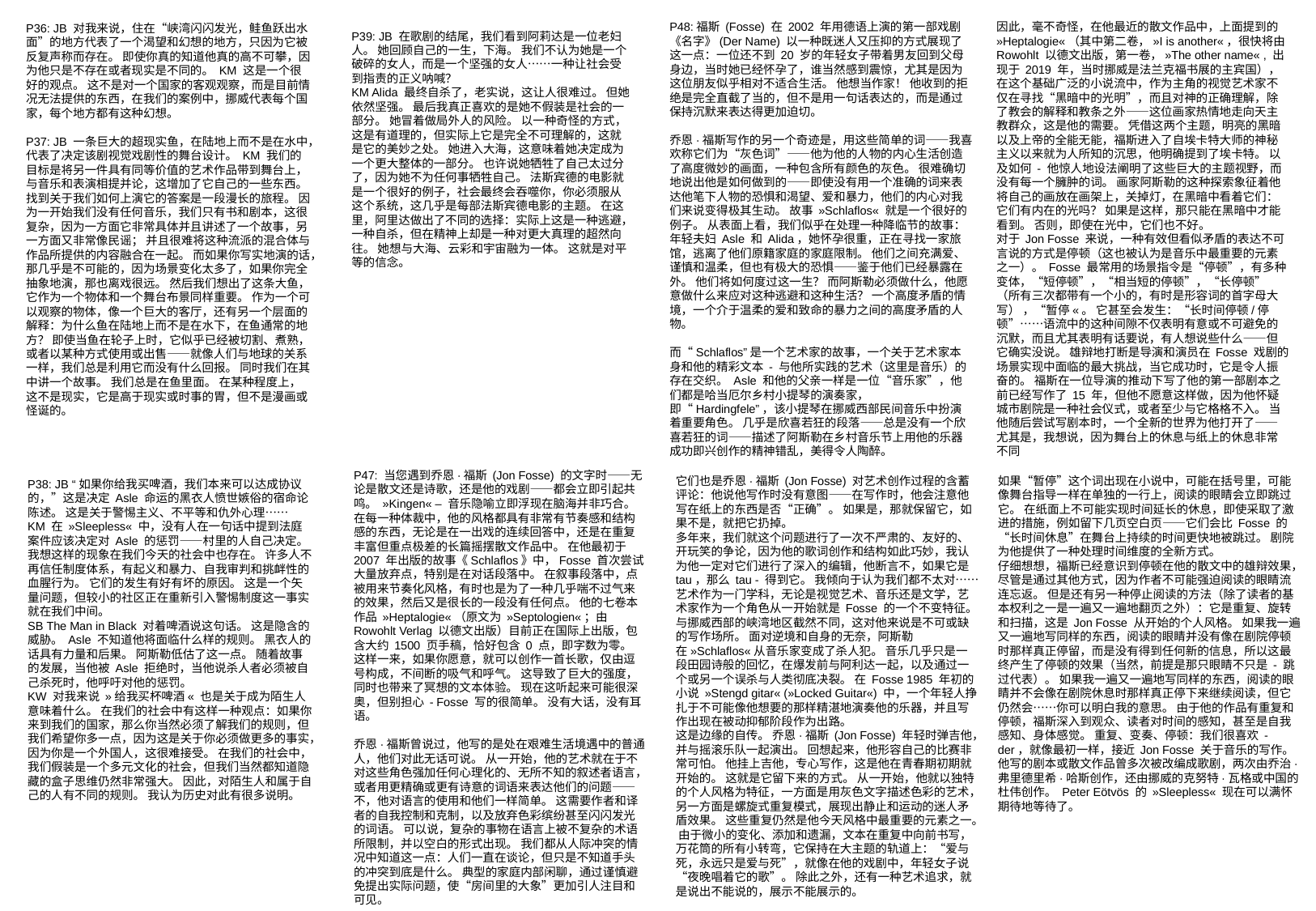

P48:福斯 (Fosse) 在 2002 年用德语上演的第一部戏剧《名字》(Der Name) 以一种既迷人又压抑的方式展现了这一点：一位还不到 20 岁的年轻女子带着男友回到父母身边，当时她已经怀孕了，谁当然感到震惊，尤其是因为这位朋友似乎相对不适合生活。 他想当作家！ 他收到的拒绝是完全直截了当的，但不是用一句话表达的，而是通过保持沉默来表达得更加迫切。

乔恩·福斯写作的另一个奇迹是，用这些简单的词——我喜欢称它们为“灰色词”——他为他的人物的内心生活创造了高度微妙的画面，一种包含所有颜色的灰色。 很难确切地说出他是如何做到的——即使没有用一个准确的词来表达他笔下人物的恐惧和渴望、爱和暴力，他们的内心对我们来说变得极其生动。 故事 »Schlaflos« 就是一个很好的例子。 从表面上看，我们似乎在处理一种降临节的故事：年轻夫妇 Asle 和 Alida，她怀孕很重，正在寻找一家旅馆，逃离了他们原籍家庭的家庭限制。 他们之间充满爱、谨慎和温柔，但也有极大的恐惧——鉴于他们已经暴露在外。 他们将如何度过这一生？ 而阿斯勒必须做什么，他愿意做什么来应对这种逃避和这种生活？ 一个高度矛盾的情境，一个介于温柔的爱和致命的暴力之间的高度矛盾的人物。

而“Schlaflos”是一个艺术家的故事，一个关于艺术家本身和他的精彩文本 - 与他所实践的艺术（这里是音乐）的存在交织。 Asle 和他的父亲一样是一位“音乐家”，他们都是哈当厄尔乡村小提琴的演奏家，即“Hardingfele”，该小提琴在挪威西部民间音乐中扮演着重要角色。 几乎是欣喜若狂的段落——总是没有一个欣喜若狂的词——描述了阿斯勒在乡村音乐节上用他的乐器成功即兴创作的精神错乱，美得令人陶醉。
因此，毫不奇怪，在他最近的散文作品中，上面提到的 »Heptalogie«（其中第二卷，»I is another«，很快将由 Rowohlt 以德文出版，第一卷，»The other name« , 出现于 2019 年，当时挪威是法兰克福书展的主宾国），在这个基础广泛的小说流中，作为主角的视觉艺术家不仅在寻找“黑暗中的光明”，而且对神的正确理解，除了教会的解释和教条之外——这位画家热情地走向天主教群众，这是他的需要。 凭借这两个主题，明亮的黑暗以及上帝的全能无能，福斯进入了自埃卡特大师的神秘主义以来就为人所知的沉思，他明确提到了埃卡特。 以及如何 - 他惊人地设法阐明了这些巨大的主题视野，而没有每一个臃肿的词。 画家阿斯勒的这种探索象征着他将自己的画放在画架上，关掉灯，在黑暗中看着它们：它们有内在的光吗？ 如果是这样，那只能在黑暗中才能看到。 否则，即使在光中，它们也不好。
对于 Jon Fosse 来说，一种有效但看似矛盾的表达不可言说的方式是停顿（这也被认为是音乐中最重要的元素之一）。 Fosse 最常用的场景指令是“停顿”，有多种变体，“短停顿”，“相当短的停顿”，“长停顿”（所有三次都带有一个小的，有时是形容词的首字母大写） ，“暂停«。 它甚至会发生：“长时间停顿/停顿”……语流中的这种间隙不仅表明有意或不可避免的沉默，而且尤其表明有话要说，有人想说些什么——但它确实没说。 雄辩地打断是导演和演员在 Fosse 戏剧的场景实现中面临的最大挑战，当它成功时，它是令人振奋的。 福斯在一位导演的推动下写了他的第一部剧本之前已经写作了 15 年，但他不愿意这样做，因为他怀疑城市剧院是一种社会仪式，或者至少与它格格不入。 当他随后尝试写剧本时，一个全新的世界为他打开了——尤其是，我想说，因为舞台上的休息与纸上的休息非常不同
P36: JB 对我来说，住在“峡湾闪闪发光，鲑鱼跃出水面”的地方代表了一个渴望和幻想的地方，只因为它被反复声称而存在。 即使你真的知道他真的高不可攀，因为他只是不存在或者现实是不同的。 KM 这是一个很好的观点。 这不是对一个国家的客观观察，而是目前情况无法提供的东西，在我们的案例中，挪威代表每个国家，每个地方都有这种幻想。

P37: JB 一条巨大的超现实鱼，在陆地上而不是在水中，代表了决定该剧视觉戏剧性的舞台设计。 KM 我们的目标是将另一件具有同等价值的艺术作品带到舞台上，与音乐和表演相提并论，这增加了它自己的一些东西。 找到关于我们如何上演它的答案是一段漫长的旅程。 因为一开始我们没有任何音乐，我们只有书和剧本，这很复杂，因为一方面它非常具体并且讲述了一个故事，另一方面又非常像民谣； 并且很难将这种流派的混合体与作品所提供的内容融合在一起。 而如果你写实地演的话，那几乎是不可能的，因为场景变化太多了，如果你完全抽象地演，那也离戏很远。 然后我们想出了这条大鱼，它作为一个物体和一个舞台布景同样重要。 作为一个可以观察的物体，像一个巨大的客厅，还有另一个层面的解释：为什么鱼在陆地上而不是在水下，在鱼通常的地方？ 即使当鱼在轮子上时，它似乎已经被切割、煮熟，或者以某种方式使用或出售——就像人们与地球的关系一样，我们总是利用它而没有什么回报。 同时我们在其中讲一个故事。 我们总是在鱼里面。 在某种程度上，这不是现实，它是高于现实或时事的胃，但不是漫画或怪诞的。
P39: JB 在歌剧的结尾，我们看到阿莉达是一位老妇人。 她回顾自己的一生，下海。 我们不认为她是一个破碎的女人，而是一个坚强的女人……一种让社会受到指责的正义呐喊？
KM Alida 最终自杀了，老实说，这让人很难过。 但她依然坚强。 最后我真正喜欢的是她不假装是社会的一部分。 她冒着做局外人的风险。 以一种奇怪的方式，这是有道理的，但实际上它是完全不可理解的，这就是它的美妙之处。 她进入大海，这意味着她决定成为一个更大整体的一部分。 也许说她牺牲了自己太过分了，因为她不为任何事牺牲自己。 法斯宾德的电影就是一个很好的例子，社会最终会吞噬你，你必须服从这个系统，这几乎是每部法斯宾德电影的主题。 在这里，阿里达做出了不同的选择：实际上这是一种逃避，一种自杀，但在精神上却是一种对更大真理的超然向往。 她想与大海、云彩和宇宙融为一体。 这就是对平等的信念。
P47: 当您遇到乔恩·福斯 (Jon Fosse) 的文字时——无论是散文还是诗歌，还是他的戏剧——都会立即引起共鸣。 »Kingen« – 音乐隐喻立即浮现在脑海并非巧合。 在每一种体裁中，他的风格都具有非常有节奏感和结构感的东西，无论是在一出戏的连续回答中，还是在重复丰富但重点极差的长篇摇摆散文作品中。 在他最初于 2007 年出版的故事《Schlaflos》中，Fosse 首次尝试大量放弃点，特别是在对话段落中。 在叙事段落中，点被用来节奏化风格，有时也是为了一种几乎喘不过气来的效果，然后又是很长的一段没有任何点。 他的七卷本作品 »Heptalogie«（原文为 »Septologien«；由 Rowohlt Verlag 以德文出版）目前正在国际上出版，包含大约 1500 页手稿，恰好包含 0 点，即字数为零。 这样一来，如果你愿意，就可以创作一首长歌，仅由逗号构成，不间断的吸气和呼气。 这导致了巨大的强度，同时也带来了冥想的文本体验。 现在这听起来可能很深奥，但别担心 - Fosse 写的很简单。 没有大话，没有耳语。

乔恩·福斯曾说过，他写的是处在艰难生活境遇中的普通人，他们对此无话可说。 从一开始，他的艺术就在于不对这些角色强加任何心理化的、无所不知的叙述者语言，或者用更精确或更有诗意的词语来表达他们的问题——不，他对语言的使用和他们一样简单。 这需要作者和译者的自我控制和克制，以及放弃色彩缤纷甚至闪闪发光的词语。 可以说，复杂的事物在语言上被不复杂的术语所限制，并以空白的形式出现。 我们都从人际冲突的情况中知道这一点：人们一直在谈论，但只是不知道手头的冲突到底是什么。 典型的家庭内部闲聊，通过谨慎避免提出实际问题，使“房间里的大象”更加引人注目和可见。
它们也是乔恩·福斯 (Jon Fosse) 对艺术创作过程的含蓄评论：他说他写作时没有意图——在写作时，他会注意他写在纸上的东西是否“正确”。 如果是，那就保留它，如果不是，就把它扔掉。
多年来，我们就这个问题进行了一次不严肃的、友好的、开玩笑的争论，因为他的歌词创作和结构如此巧妙，我认为他一定对它们进行了深入的编辑，他断言不，如果它是 tau，那么 tau - 得到它。 我倾向于认为我们都不太对……艺术作为一门学科，无论是视觉艺术、音乐还是文学，艺术家作为一个角色从一开始就是 Fosse 的一个不变特征。 与挪威西部的峡湾地区截然不同，这对他来说是不可或缺的写作场所。 面对逆境和自身的无奈，阿斯勒在»Schlaflos«从音乐家变成了杀人犯。 音乐几乎只是一段田园诗般的回忆，在爆发前与阿利达一起，以及通过一个或另一个误杀与人类彻底决裂。 在 Fosse 1985 年初的小说 »Stengd gitar« (»Locked Guitar«) 中，一个年轻人挣扎于不可能像他想要的那样精湛地演奏他的乐器，并且写作出现在被动抑郁阶段作为出路。
这是边缘的自传。 乔恩·福斯 (Jon Fosse) 年轻时弹吉他，并与摇滚乐队一起演出。 回想起来，他形容自己的比赛非常可怕。 他挂上吉他，专心写作，这是他在青春期初期就开始的。 这就是它留下来的方式。 从一开始，他就以独特的个人风格为特征，一方面是用灰色文字描述色彩的艺术，另一方面是螺旋式重复模式，展现出静止和运动的迷人矛盾效果。 这些重复仍然是他今天风格中最重要的元素之一。 由于微小的变化、添加和遗漏，文本在重复中向前书写，万花筒的所有小转弯，它保持在大主题的轨道上：“爱与死，永远只是爱与死”，就像在他的戏剧中，年轻女子说“夜晚唱着它的歌”。 除此之外，还有一种艺术追求，就是说出不能说的，展示不能展示的。
如果“暂停”这个词出现在小说中，可能在括号里，可能像舞台指导一样在单独的一行上，阅读的眼睛会立即跳过它。 在纸面上不可能实现时间延长的休息，即使采取了激进的措施，例如留下几页空白页——它们会比 Fosse 的“长时间休息”在舞台上持续的时间更快地被跳过。 剧院为他提供了一种处理时间维度的全新方式。
仔细想想，福斯已经意识到停顿在他的散文中的雄辩效果，尽管是通过其他方式，因为作者不可能强迫阅读的眼睛流连忘返。 但是还有另一种停止阅读的方法（除了读者的基本权利之一是一遍又一遍地翻页之外）：它是重复、旋转和扫描，这是 Jon Fosse 从开始的个人风格。 如果我一遍又一遍地写同样的东西，阅读的眼睛并没有像在剧院停顿时那样真正停留，而是没有得到任何新的信息，所以这最终产生了停顿的效果（当然，前提是那只眼睛不只是 - 跳过代表）。 如果我一遍又一遍地写同样的东西，阅读的眼睛并不会像在剧院休息时那样真正停下来继续阅读，但它仍然会……你可以明白我的意思。 由于他的作品有重复和停顿，福斯深入到观众、读者对时间的感知，甚至是自我感知、身体感觉。 重复、变奏、停顿：我们很喜欢 - der，就像最初一样，接近 Jon Fosse 关于音乐的写作。 他写的剧本或散文作品曾多次被改编成歌剧，两次由乔治·弗里德里希·哈斯创作，还由挪威的克努特·瓦格或中国的杜伟创作。 Peter Eötvös 的 »Sleepless« 现在可以满怀期待地等待了。

P38: JB “如果你给我买啤酒，我们本来可以达成协议的，”这是决定 Asle 命运的黑衣人愤世嫉俗的宿命论陈述。 这是关于警惕主义、不平等和仇外心理……
KM 在 »Sleepless« 中，没有人在一句话中提到法庭案件应该决定对 Asle 的惩罚——村里的人自己决定。 我想这样的现象在我们今天的社会中也存在。 许多人不再信任制度体系，有起义和暴力、自我审判和挑衅性的血腥行为。 它们的发生有好有坏的原因。 这是一个矢量问题，但较小的社区正在重新引入警惕制度这一事实就在我们中间。
SB The Man in Black 对着啤酒说这句话。 这是隐含的威胁。 Asle 不知道他将面临什么样的规则。 黑衣人的话具有力量和后果。 阿斯勒低估了这一点。 随着故事的发展，当他被 Asle 拒绝时，当他说杀人者必须被自己杀死时，他呼吁对他的惩罚。
KW 对我来说 »给我买杯啤酒« 也是关于成为陌生人意味着什么。 在我们的社会中有这样一种观点：如果你来到我们的国家，那么你当然必须了解我们的规则，但我们希望你多一点，因为这是关于你必须做更多的事实，因为你是一个外国人，这很难接受。 在我们的社会中，我们假装是一个多元文化的社会，但我们当然都知道隐藏的盒子思维仍然非常强大。 因此，对陌生人和属于自己的人有不同的规则。 我认为历史对此有很多说明。